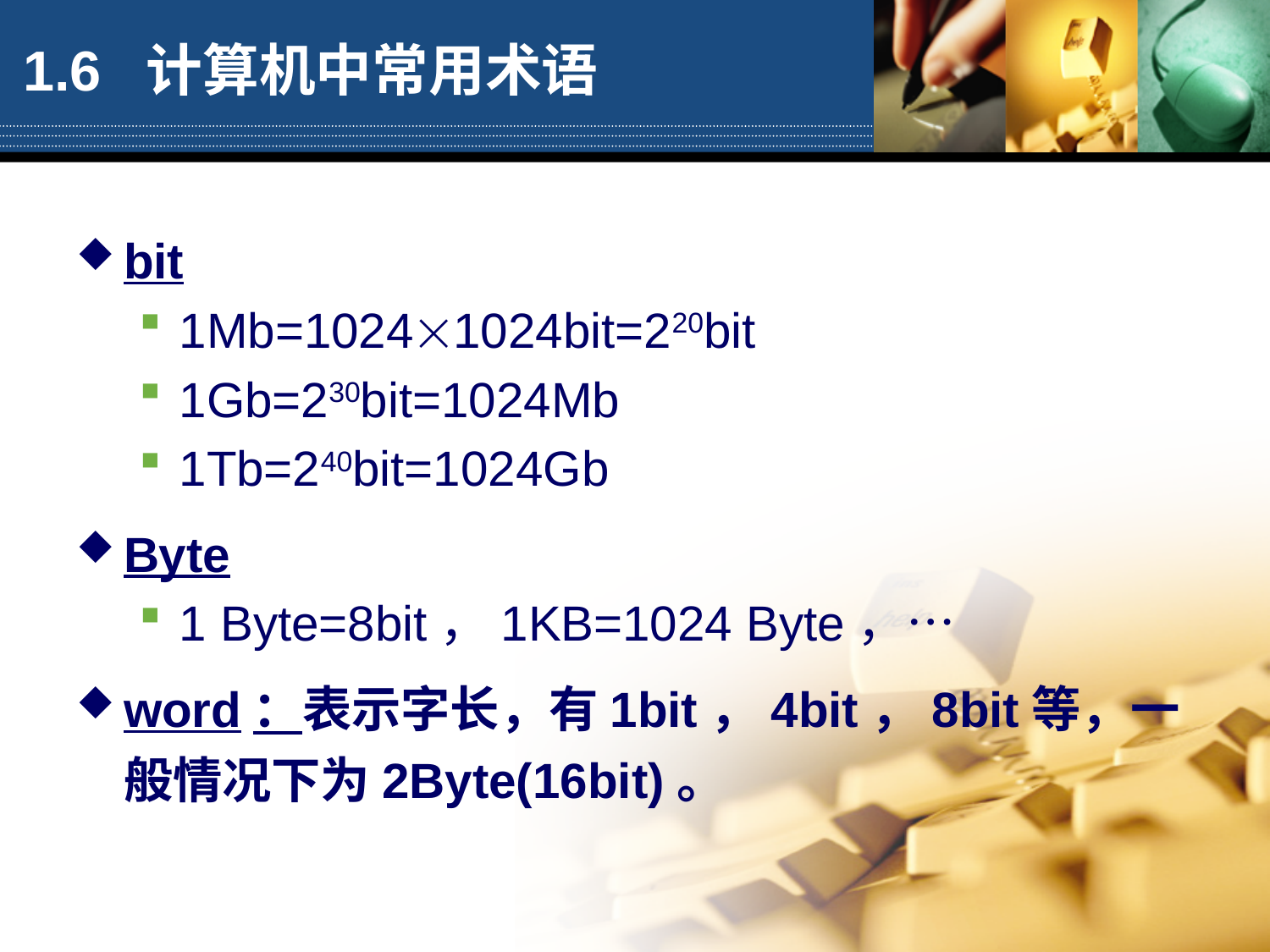

# 1.6  计算机中常用术语
bit
1Mb=1024×1024bit=220bit
1Gb=230bit=1024Mb
1Tb=240bit=1024Gb
Byte
1 Byte=8bit，1KB=1024 Byte，…
word：表示字长，有1bit，4bit，8bit等，一般情况下为2Byte(16bit)。